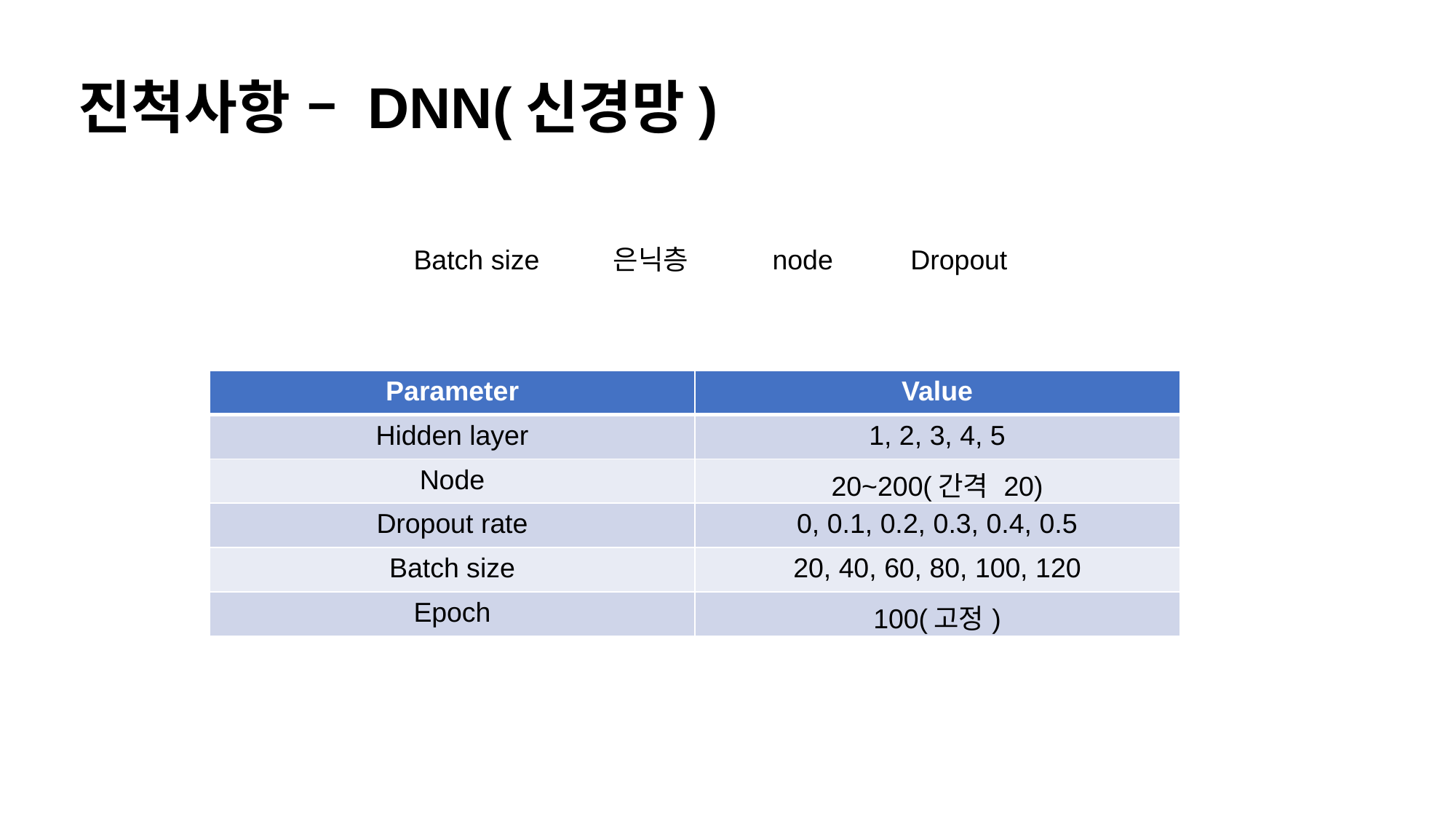

# 진척사항 – DNN(신경망)
Batch size
은닉층
node
Dropout
| Parameter | Value |
| --- | --- |
| Hidden layer | 1, 2, 3, 4, 5 |
| Node | 20~200(간격 20) |
| Dropout rate | 0, 0.1, 0.2, 0.3, 0.4, 0.5 |
| Batch size | 20, 40, 60, 80, 100, 120 |
| Epoch | 100(고정) |